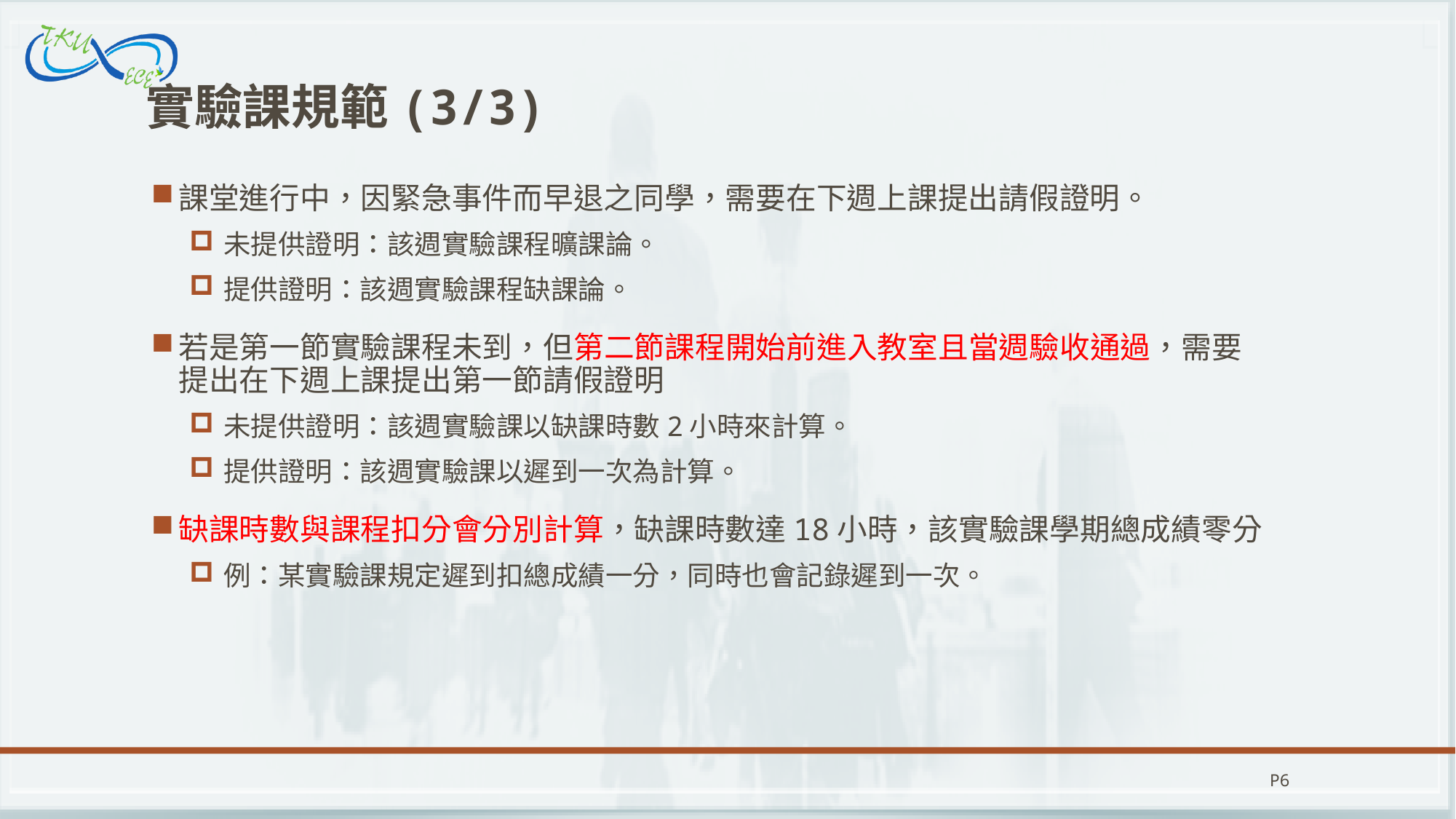

# 實驗課規範(3/3)
課堂進行中，因緊急事件而早退之同學，需要在下週上課提出請假證明。
未提供證明：該週實驗課程曠課論。
提供證明：該週實驗課程缺課論。
若是第一節實驗課程未到，但第二節課程開始前進入教室且當週驗收通過，需要提出在下週上課提出第一節請假證明
未提供證明：該週實驗課以缺課時數2小時來計算。
提供證明：該週實驗課以遲到一次為計算。
缺課時數與課程扣分會分別計算，缺課時數達18小時，該實驗課學期總成績零分
例：某實驗課規定遲到扣總成績一分，同時也會記錄遲到一次。

P6